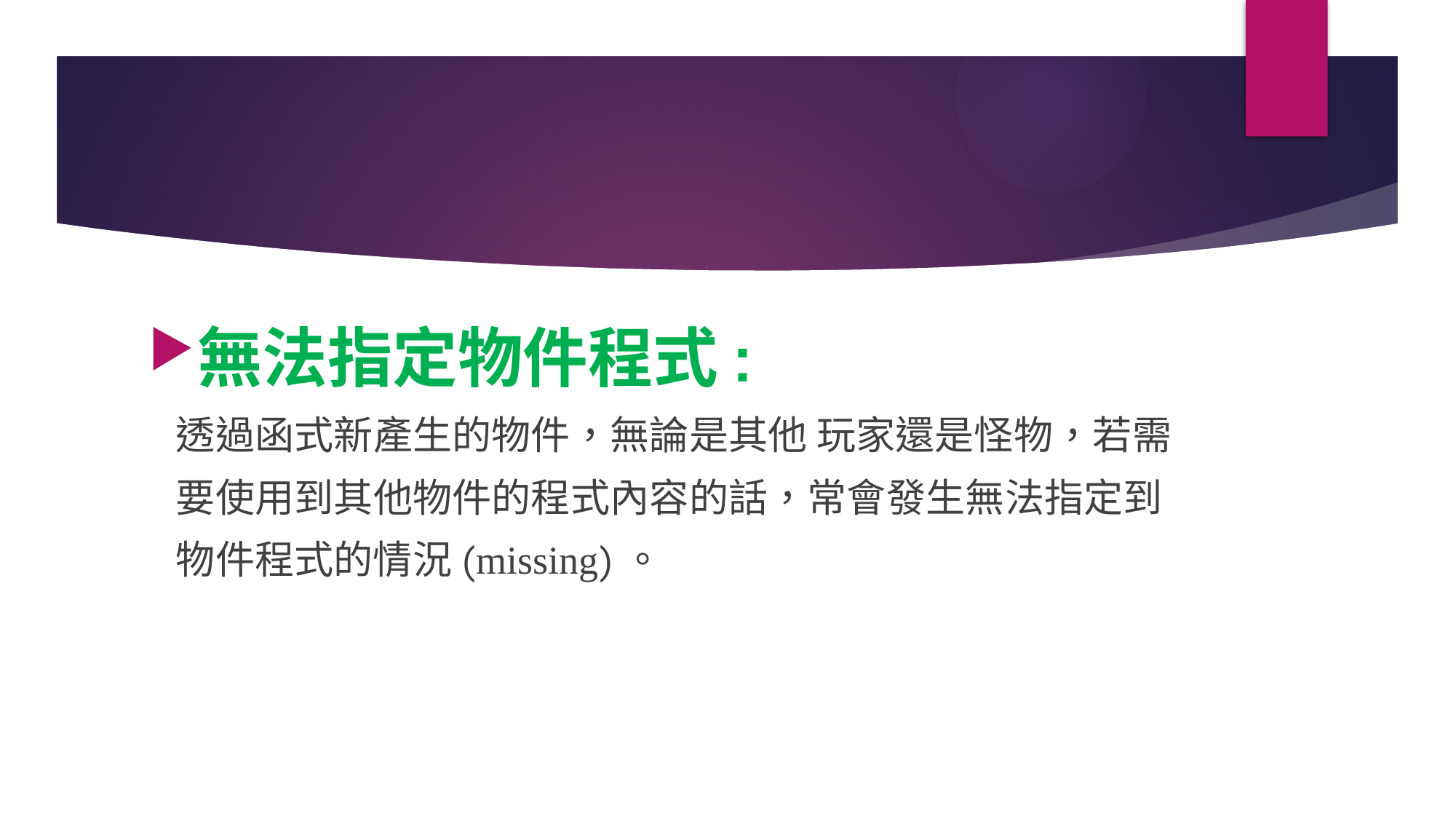

#
無法指定物件程式:
  透過函式新產生的物件，無論是其他 玩家還是怪物，若需
  要使用到其他物件的程式內容的話，常會發生無法指定到
  物件程式的情況(missing)。